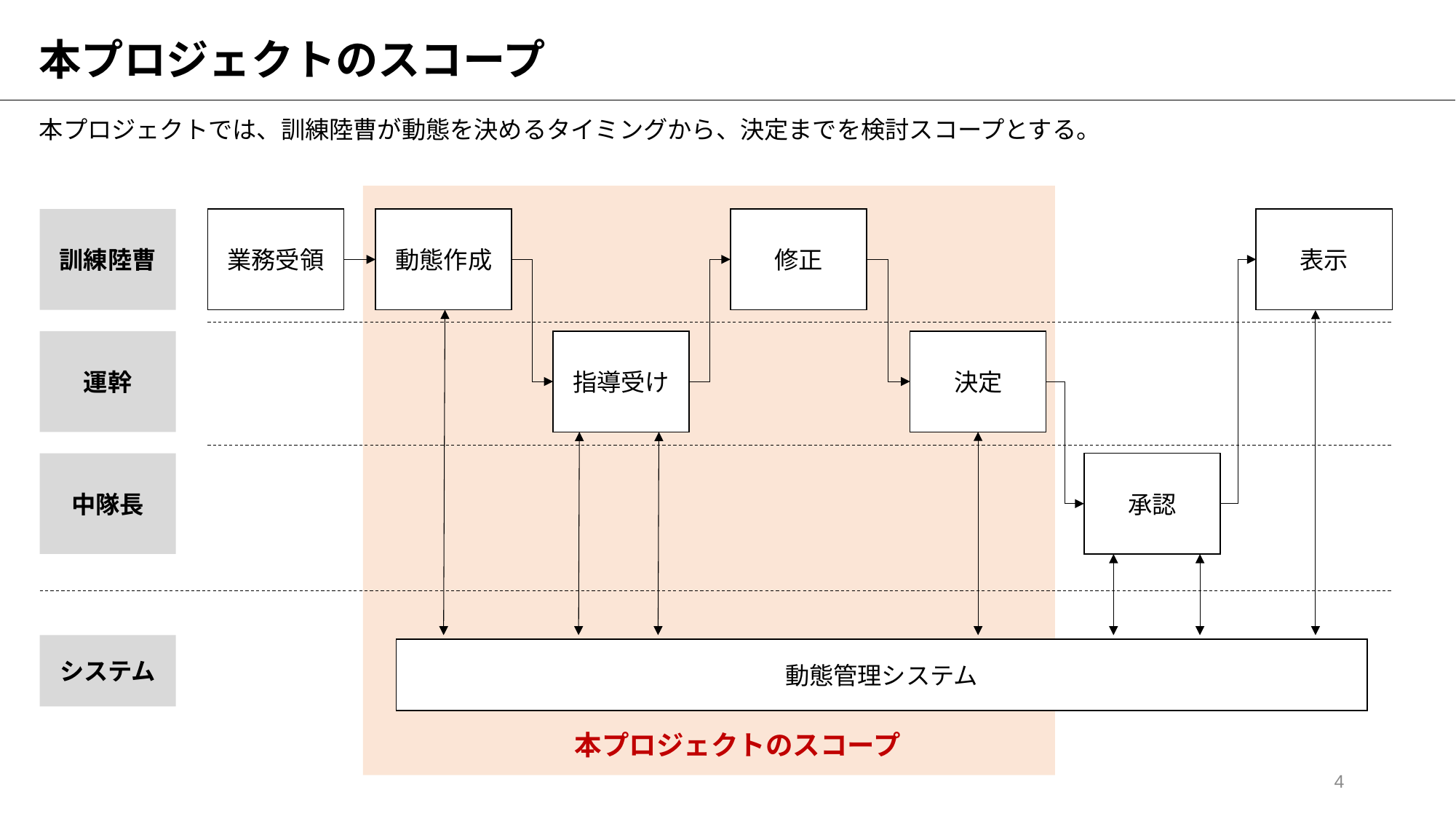

# 本プロジェクトのスコープ
本プロジェクトでは、訓練陸曹が動態を決めるタイミングから、決定までを検討スコープとする。

訓練陸曹
業務受領
動態作成
修正
表示
運幹
指導受け
決定
中隊長
承認
システム
動態管理システム
本プロジェクトのスコープ
4